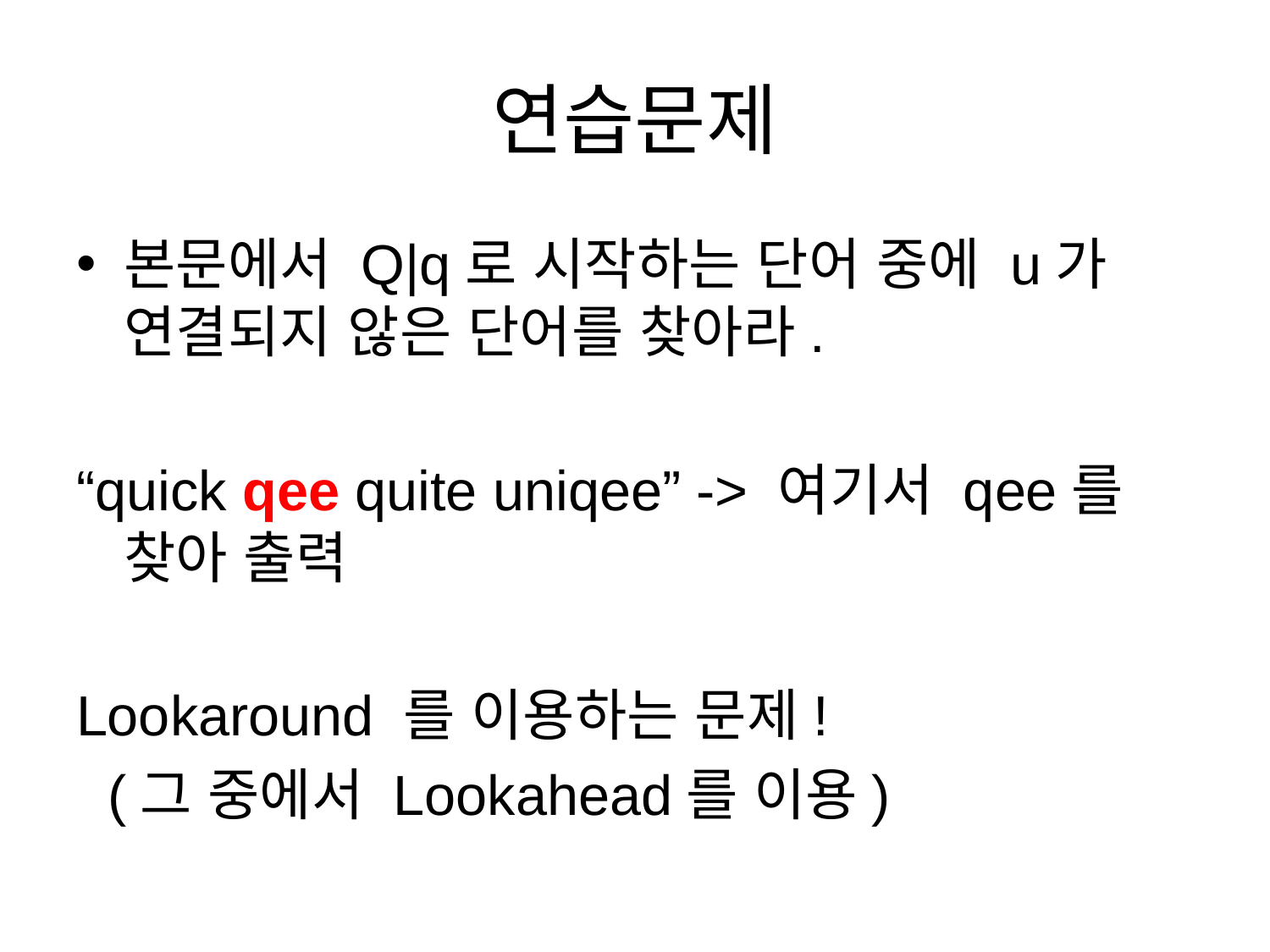

# 연습문제
본문에서 Q|q로 시작하는 단어 중에 u가 연결되지 않은 단어를 찾아라.

“quick qee quite uniqee” -> 여기서 qee를 찾아 출력

Lookaround 를 이용하는 문제!
  (그 중에서 Lookahead를 이용)